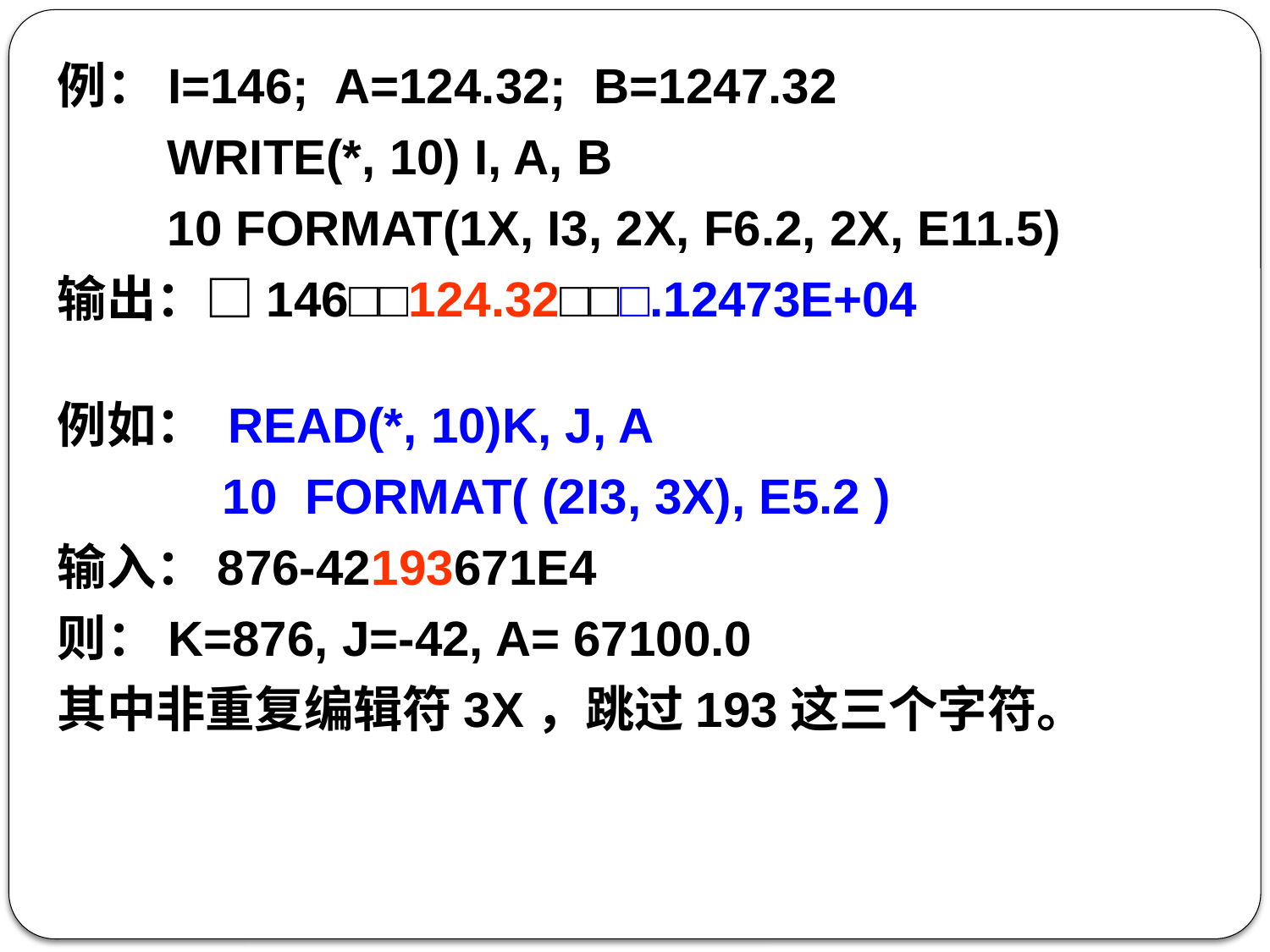

例：I=146;  A=124.32;  B=1247.32
        WRITE(*, 10) I, A, B
        10 FORMAT(1X, I3, 2X, F6.2, 2X, E11.5)
输出：□146□□124.32□□□.12473E+04
例如： READ(*, 10)K, J, A
            10  FORMAT( (2I3, 3X), E5.2 )
输入：876-42193671E4
则：K=876, J=-42, A= 67100.0
其中非重复编辑符3X，跳过193这三个字符。